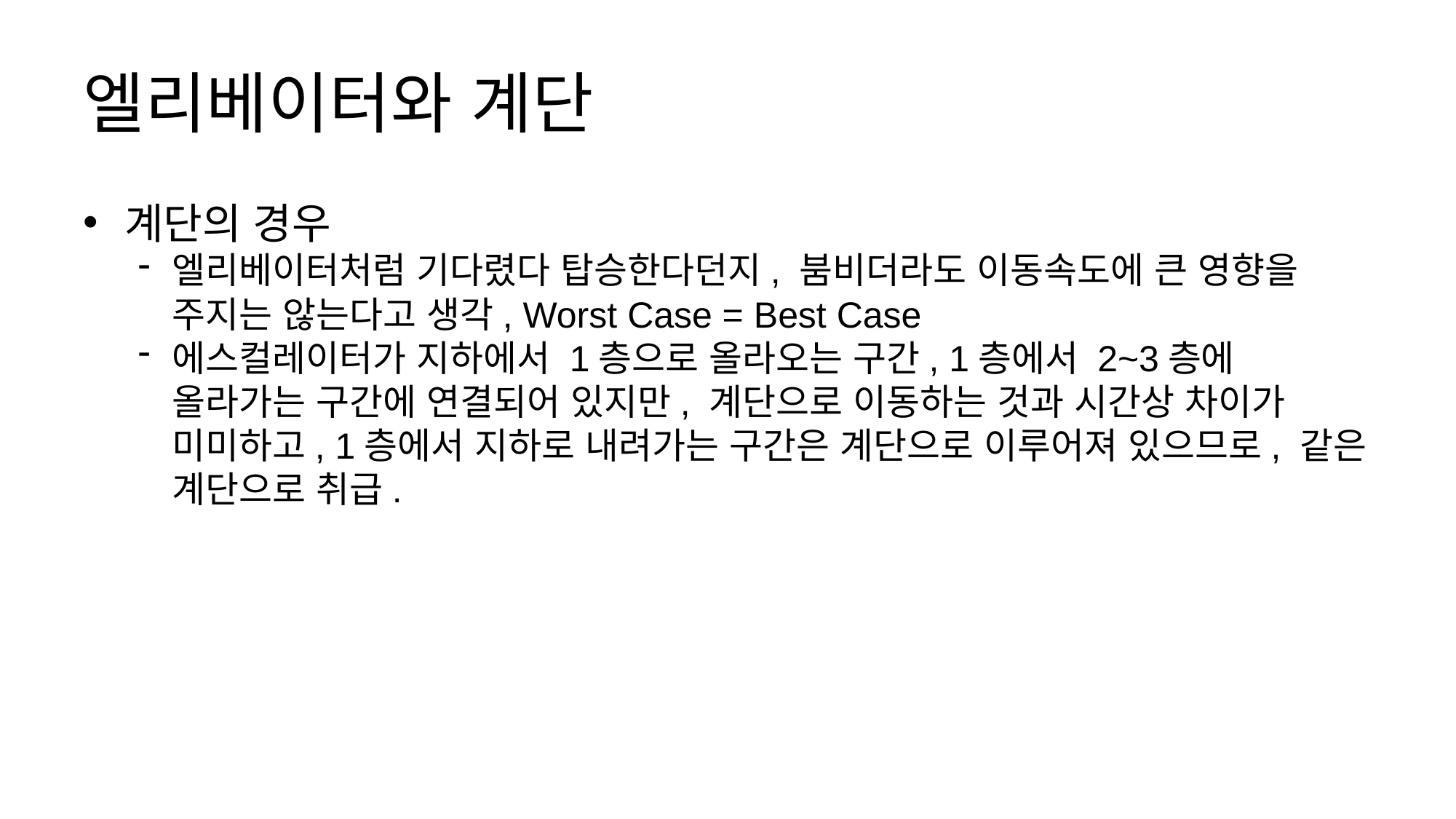

# 엘리베이터와 계단
계단의 경우
엘리베이터처럼 기다렸다 탑승한다던지, 붐비더라도 이동속도에 큰 영향을 주지는 않는다고 생각, Worst Case = Best Case
에스컬레이터가 지하에서 1층으로 올라오는 구간, 1층에서 2~3층에 올라가는 구간에 연결되어 있지만, 계단으로 이동하는 것과 시간상 차이가 미미하고, 1층에서 지하로 내려가는 구간은 계단으로 이루어져 있으므로, 같은 계단으로 취급.